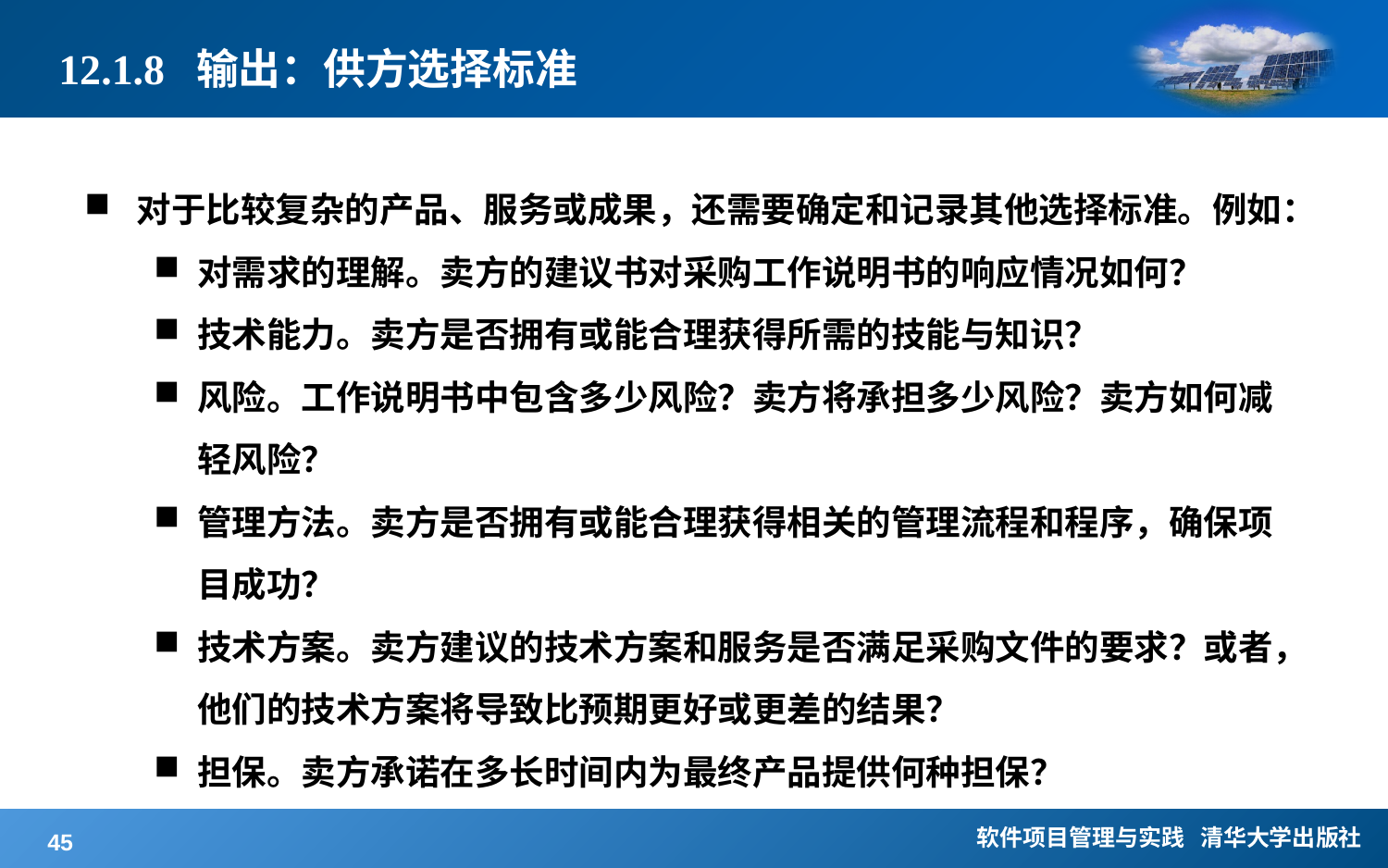

# 12.1.8  输出：供方选择标准
对于比较复杂的产品、服务或成果，还需要确定和记录其他选择标准。例如：
对需求的理解。卖方的建议书对采购工作说明书的响应情况如何？
技术能力。卖方是否拥有或能合理获得所需的技能与知识？
风险。工作说明书中包含多少风险？卖方将承担多少风险？卖方如何减轻风险？
管理方法。卖方是否拥有或能合理获得相关的管理流程和程序，确保项目成功？
技术方案。卖方建议的技术方案和服务是否满足采购文件的要求？或者，他们的技术方案将导致比预期更好或更差的结果？
担保。卖方承诺在多长时间内为最终产品提供何种担保？